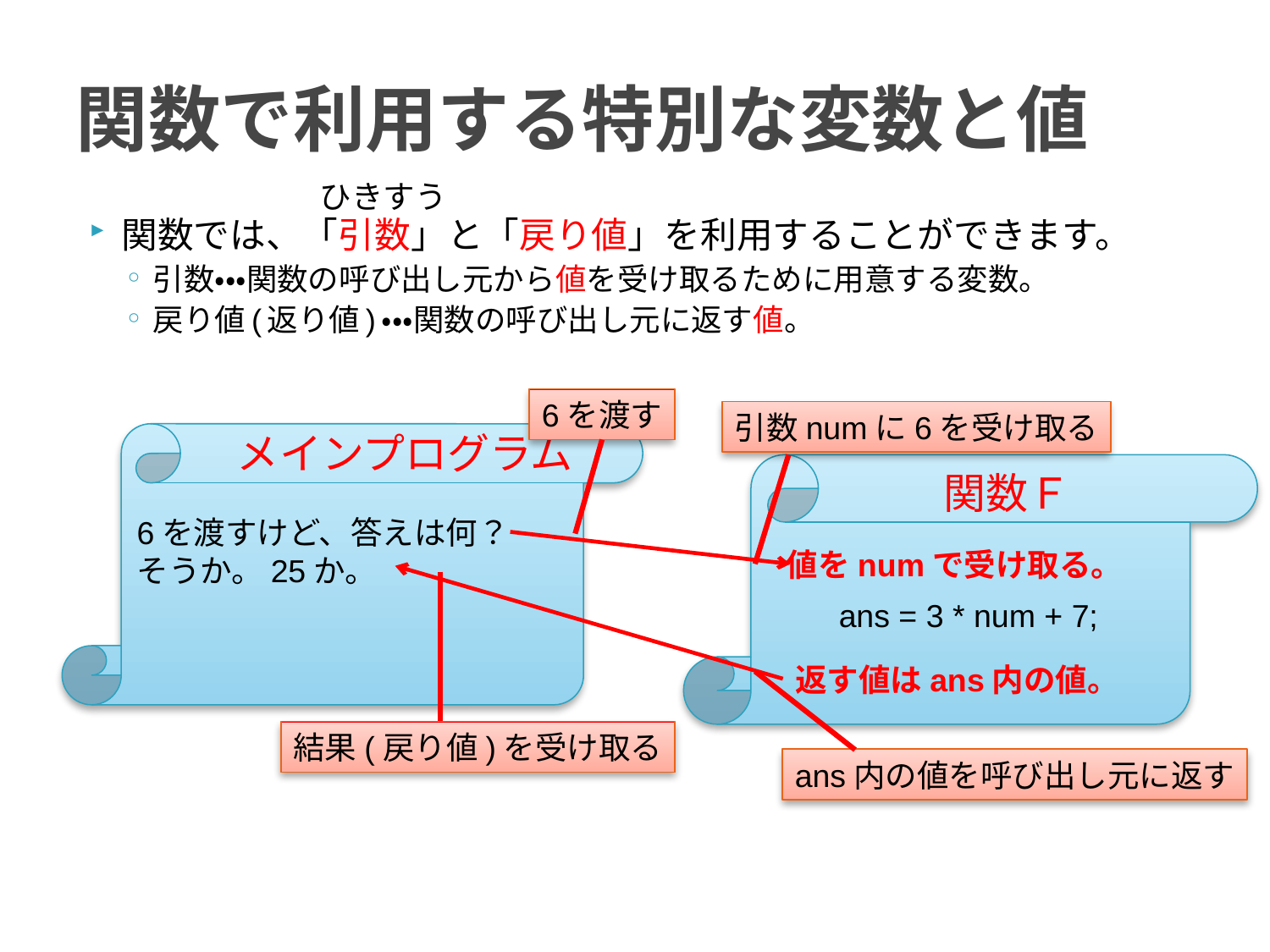

# 関数で利用する特別な変数と値
ひきすう
関数では、「引数」と「戻り値」を利用することができます。
引数・・・関数の呼び出し元から値を受け取るために用意する変数。
戻り値(返り値)・・・関数の呼び出し元に返す値。
6を渡す
引数numに6を受け取る
メインプログラム

関数Ｆ
6を渡すけど、答えは何？
そうか。25か。
値をnumで受け取る。
ans = 3 * num + 7;
返す値はans内の値。
結果(戻り値)を受け取る
ans内の値を呼び出し元に返す